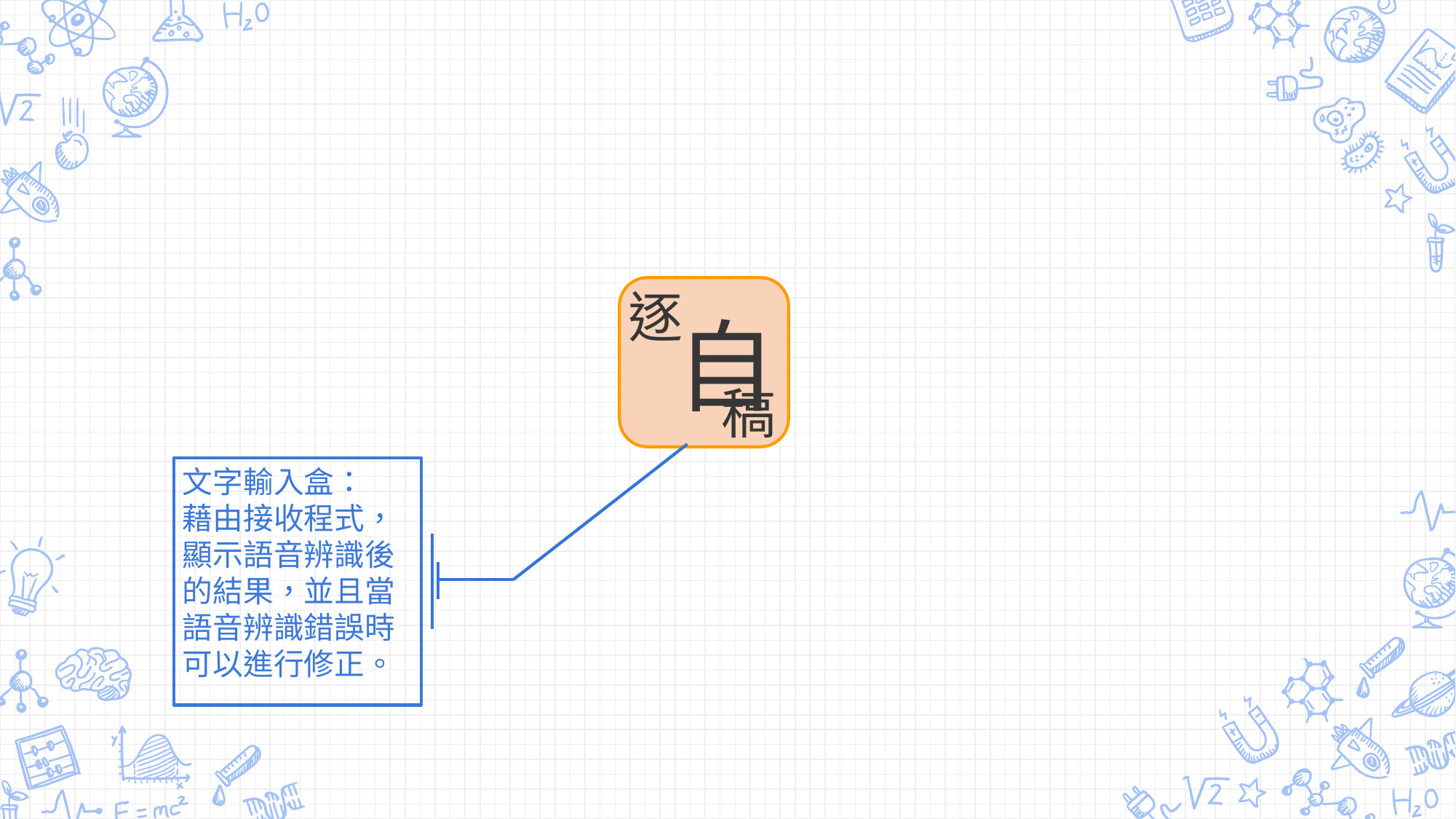

逐

自
稿

文字輸入盒：
藉由接收程式，顯示語音辨識後的結果，並且當語音辨識錯誤時可以進行修正。